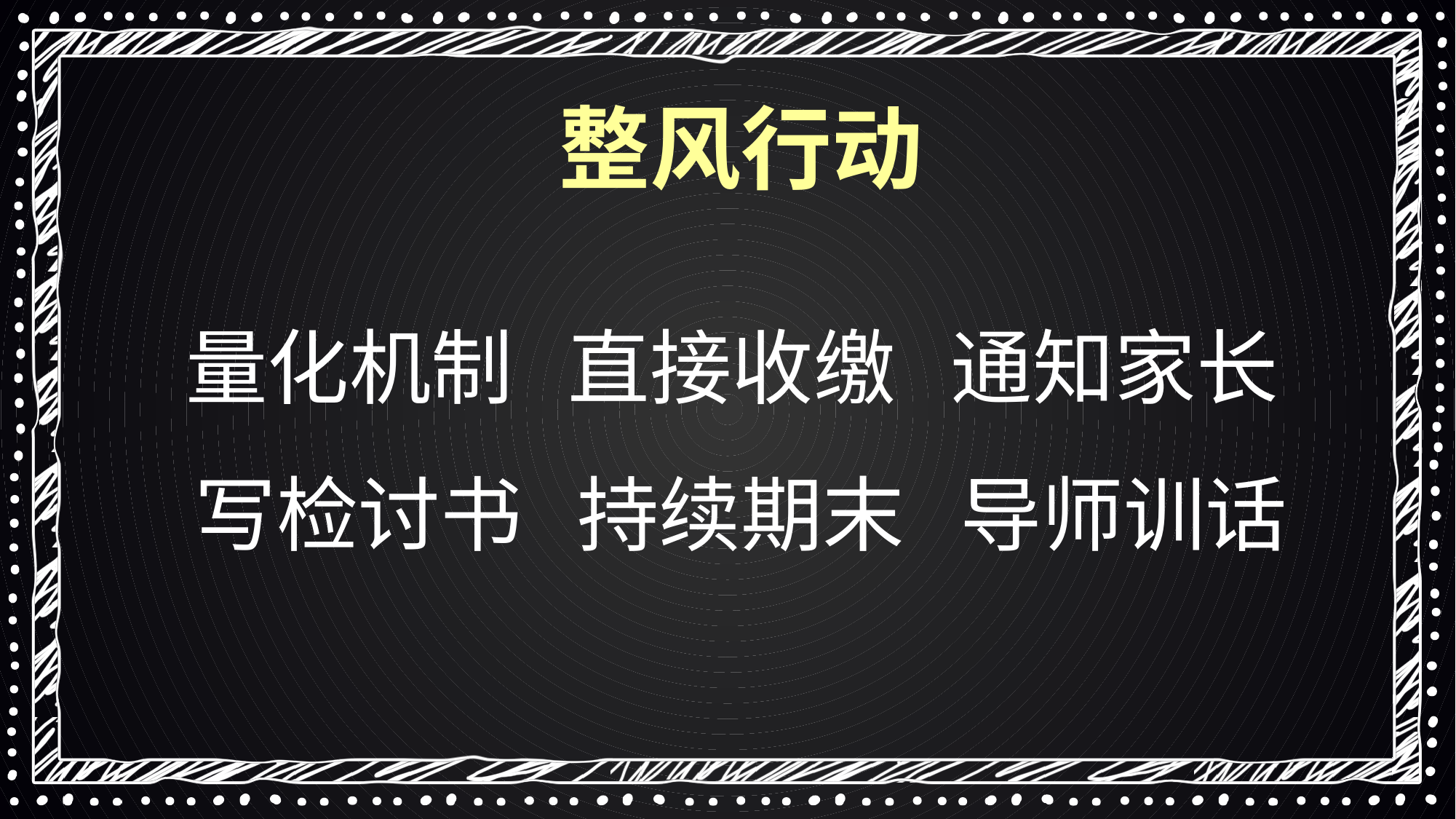

整风行动
量化机制   直接收缴   通知家长
写检讨书   持续期末   导师训话